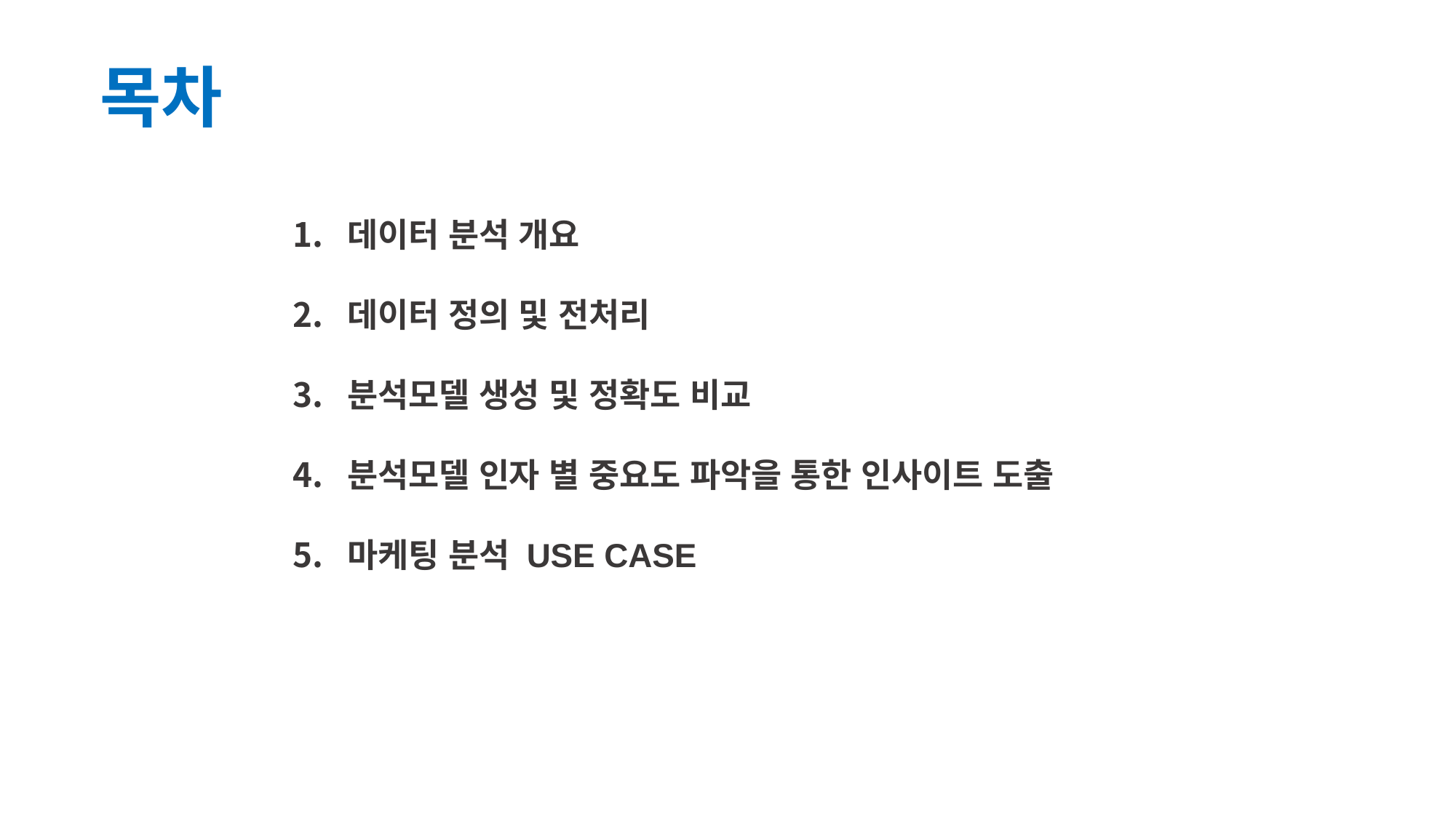

목차
데이터 분석 개요
데이터 정의 및 전처리
분석모델 생성 및 정확도 비교
분석모델 인자 별 중요도 파악을 통한 인사이트 도출
마케팅 분석 USE CASE